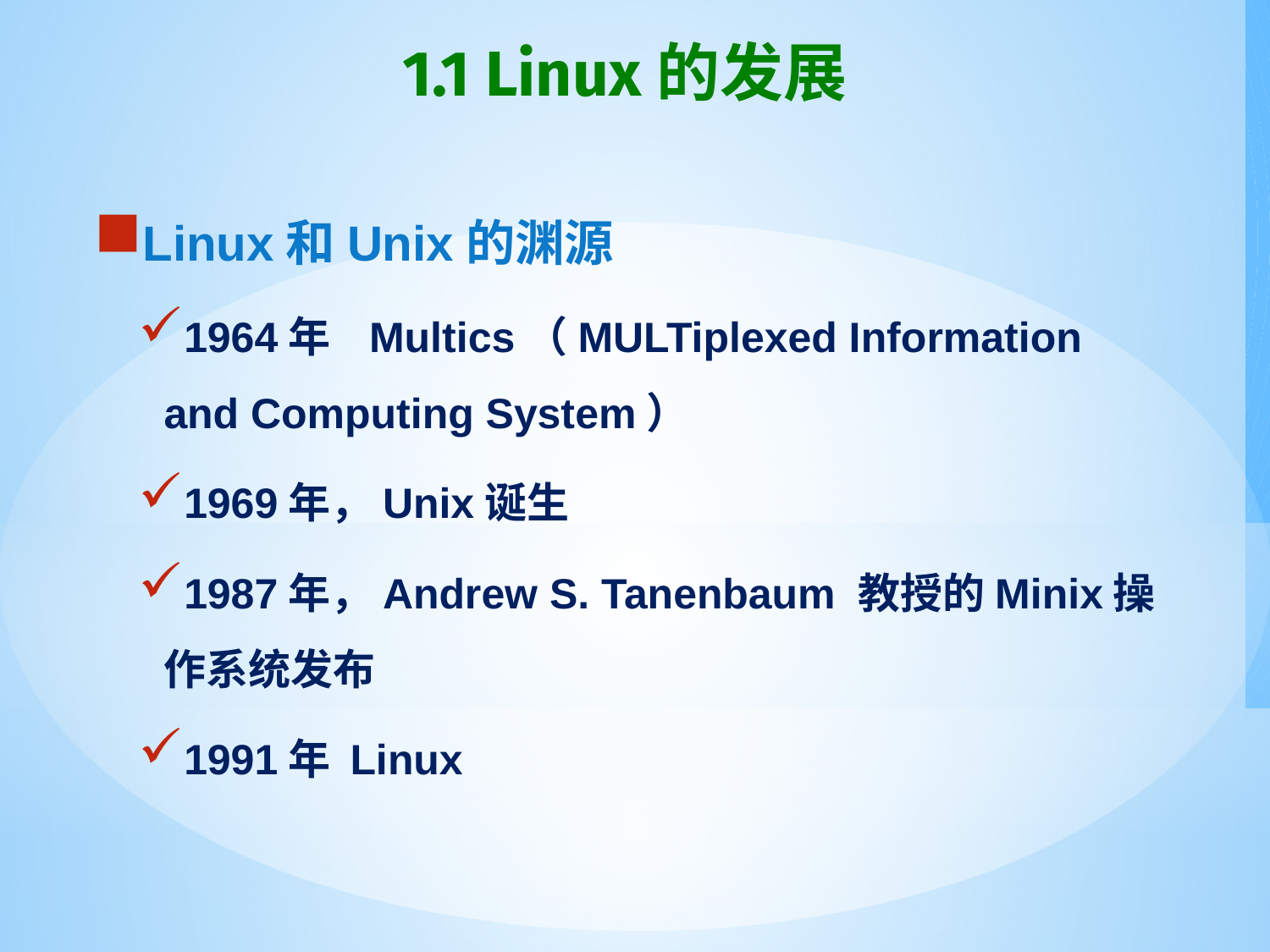

# 1.1 Linux的发展
Linux和Unix的渊源
1964年   Multics（MULTiplexed Information and Computing System）
1969年，Unix诞生
1987年，Andrew S. Tanenbaum 教授的Minix操作系统发布
1991年 Linux